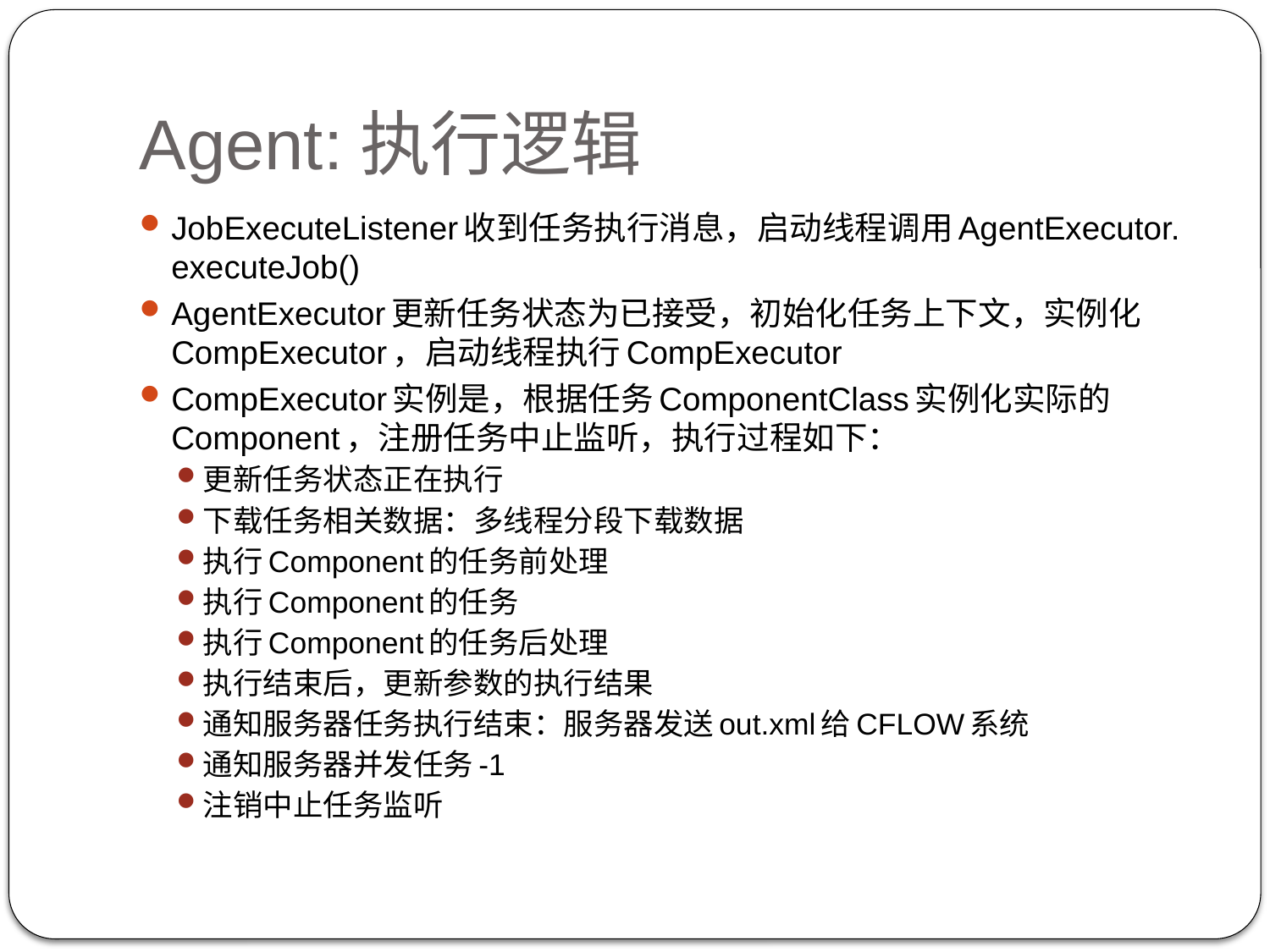

# Agent:执行逻辑
JobExecuteListener收到任务执行消息，启动线程调用AgentExecutor. executeJob()
AgentExecutor更新任务状态为已接受，初始化任务上下文，实例化CompExecutor，启动线程执行CompExecutor
CompExecutor实例是，根据任务ComponentClass实例化实际的Component，注册任务中止监听，执行过程如下：
更新任务状态正在执行
下载任务相关数据：多线程分段下载数据
执行Component的任务前处理
执行Component的任务
执行Component的任务后处理
执行结束后，更新参数的执行结果
通知服务器任务执行结束：服务器发送out.xml给CFLOW系统
通知服务器并发任务-1
注销中止任务监听